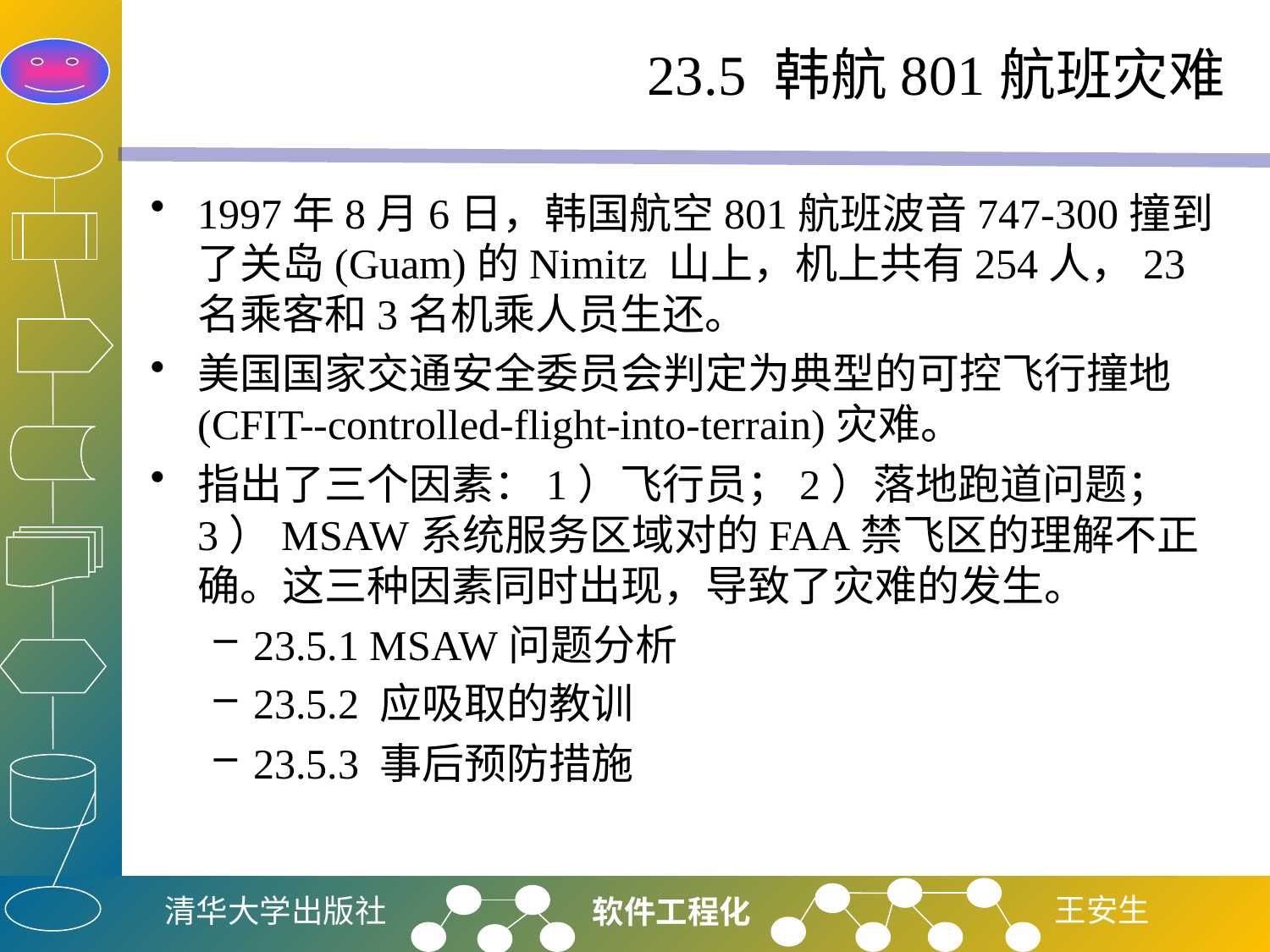

# 23.5 韩航801航班灾难
1997年8月6日，韩国航空801航班波音747-300撞到了关岛(Guam)的Nimitz 山上，机上共有254人，23名乘客和3名机乘人员生还。
美国国家交通安全委员会判定为典型的可控飞行撞地(CFIT--controlled-flight-into-terrain)灾难。
指出了三个因素：1）飞行员；2）落地跑道问题；3）MSAW系统服务区域对的FAA禁飞区的理解不正确。这三种因素同时出现，导致了灾难的发生。
23.5.1 MSAW问题分析
23.5.2 应吸取的教训
23.5.3 事后预防措施